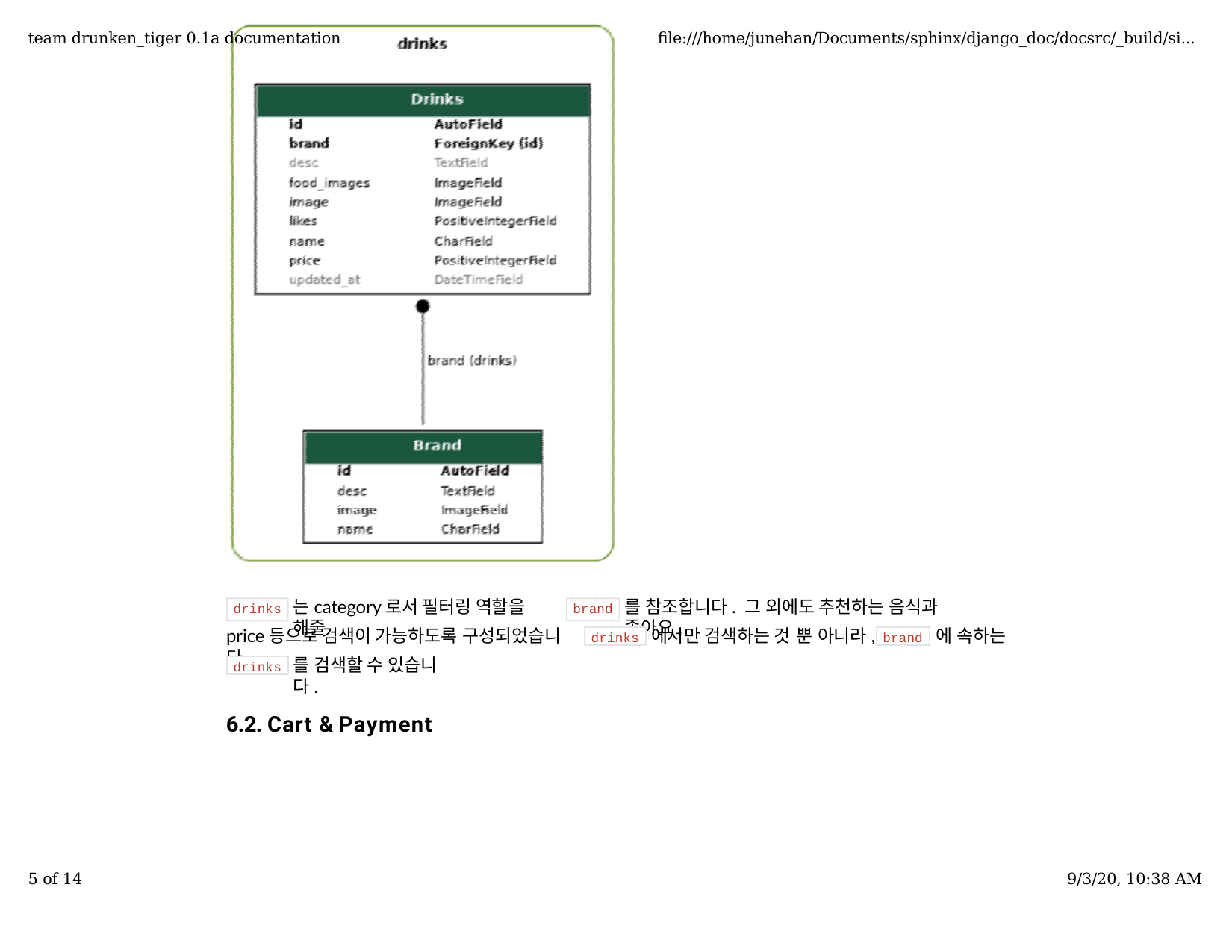

team drunken_tiger 0.1a documentation
ﬁle:///home/junehan/Documents/sphinx/django_doc/docsrc/_build/si...
는category로서 필터링 역할을 해줄
를 참조합니다. 그 외에도 추천하는 음식과 좋아요,

drinks
brand
price등으로 검색이 가능하도록 구성되었습니다.
에서만 검색하는 것 뿐 아니라,	에 속하는

drinks
brand
를 검색할 수 있습니다.

drinks
6.2. Cart & Payment
5 of 14
9/3/20, 10:38 AM